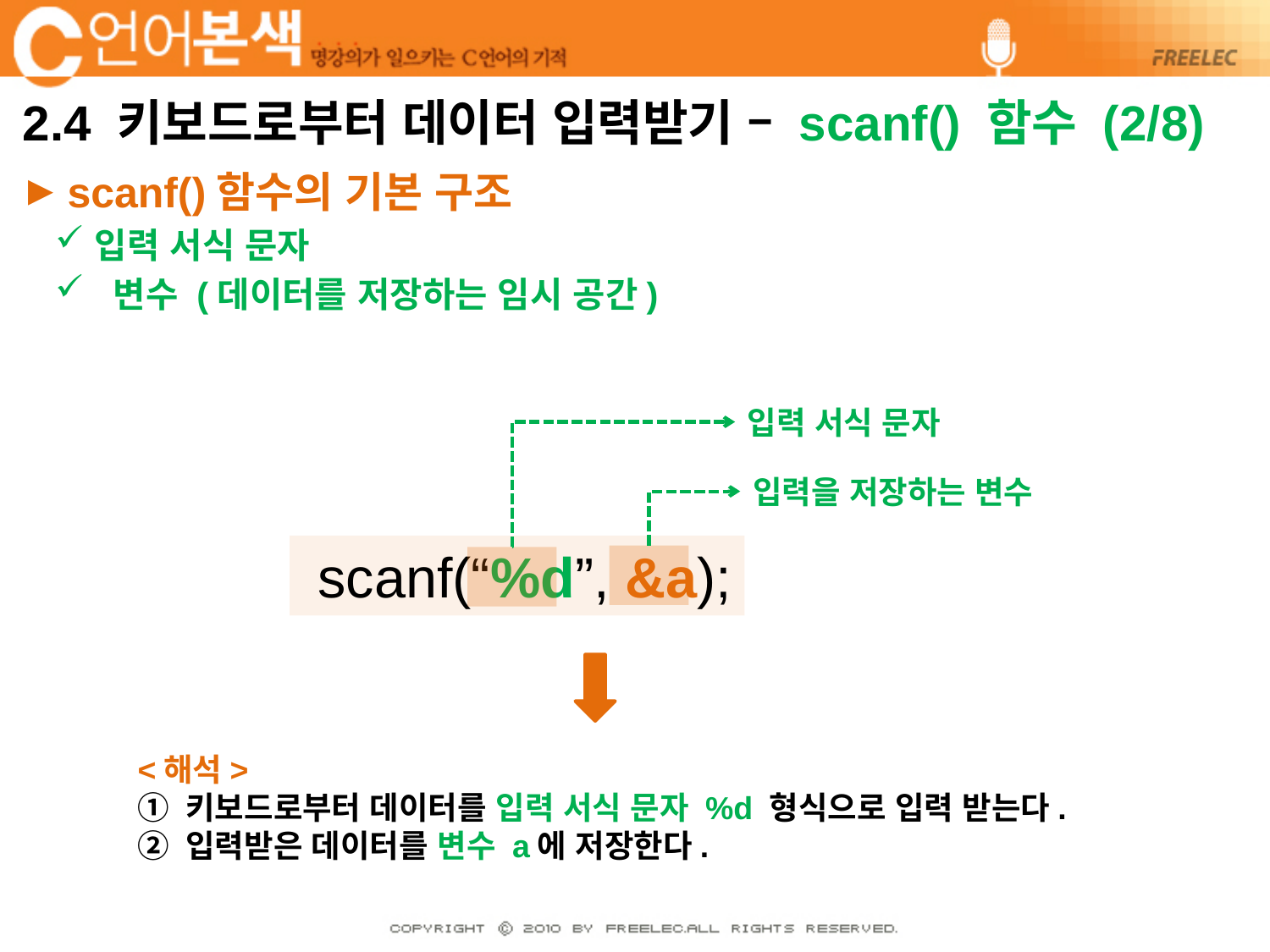

# 2.4 키보드로부터 데이터 입력받기 – scanf() 함수 (2/8)
scanf()함수의 기본 구조
입력 서식 문자
 변수 (데이터를 저장하는 임시 공간)

입력 서식 문자
입력을 저장하는 변수
 scanf(“%d”, &a);

<해석>
① 키보드로부터 데이터를 입력 서식 문자 %d 형식으로 입력 받는다.
② 입력받은 데이터를 변수 a에 저장한다.